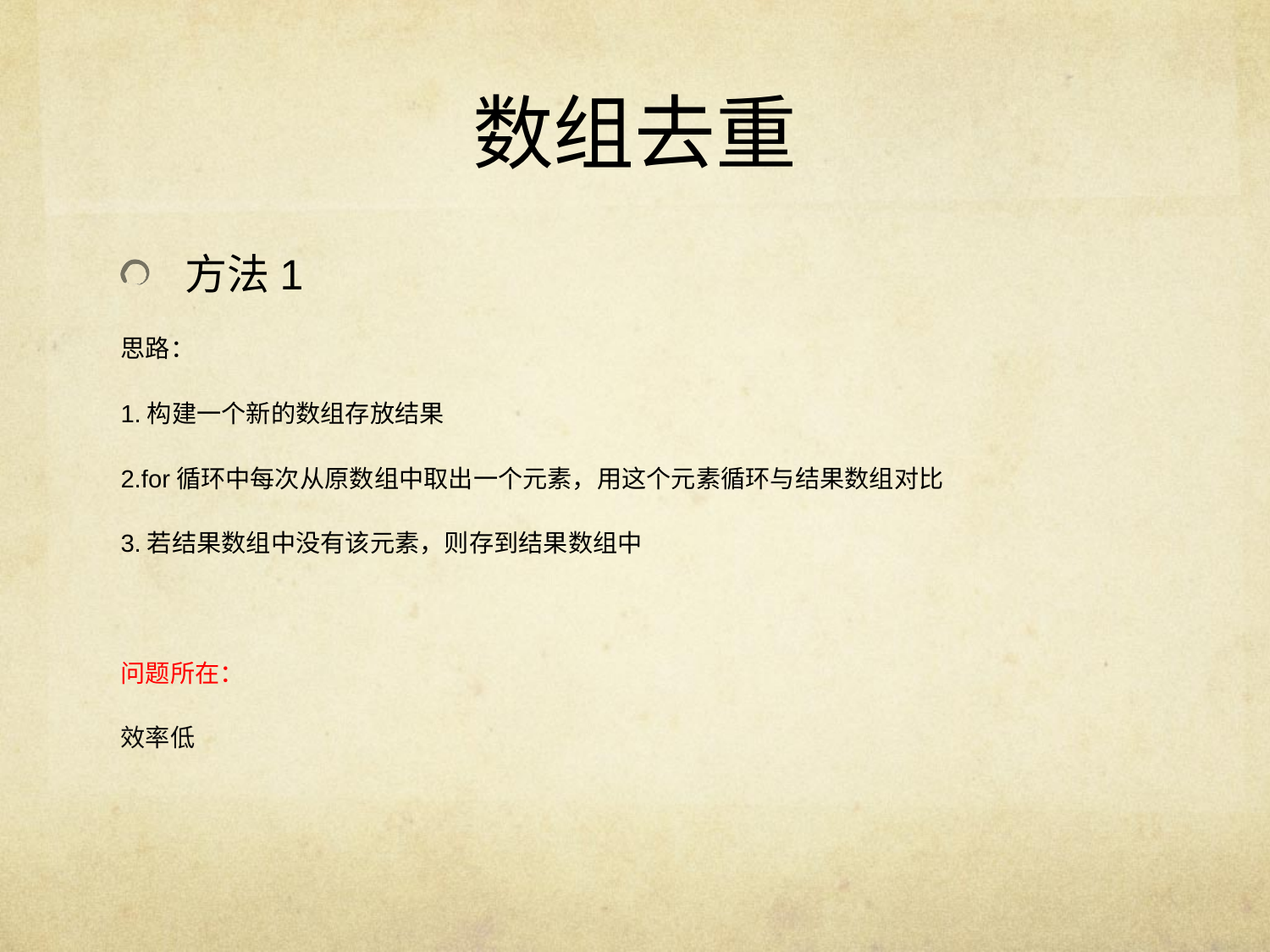

# 数组去重
方法1
思路：
1.构建一个新的数组存放结果
2.for循环中每次从原数组中取出一个元素，用这个元素循环与结果数组对比
3.若结果数组中没有该元素，则存到结果数组中

问题所在：
效率低